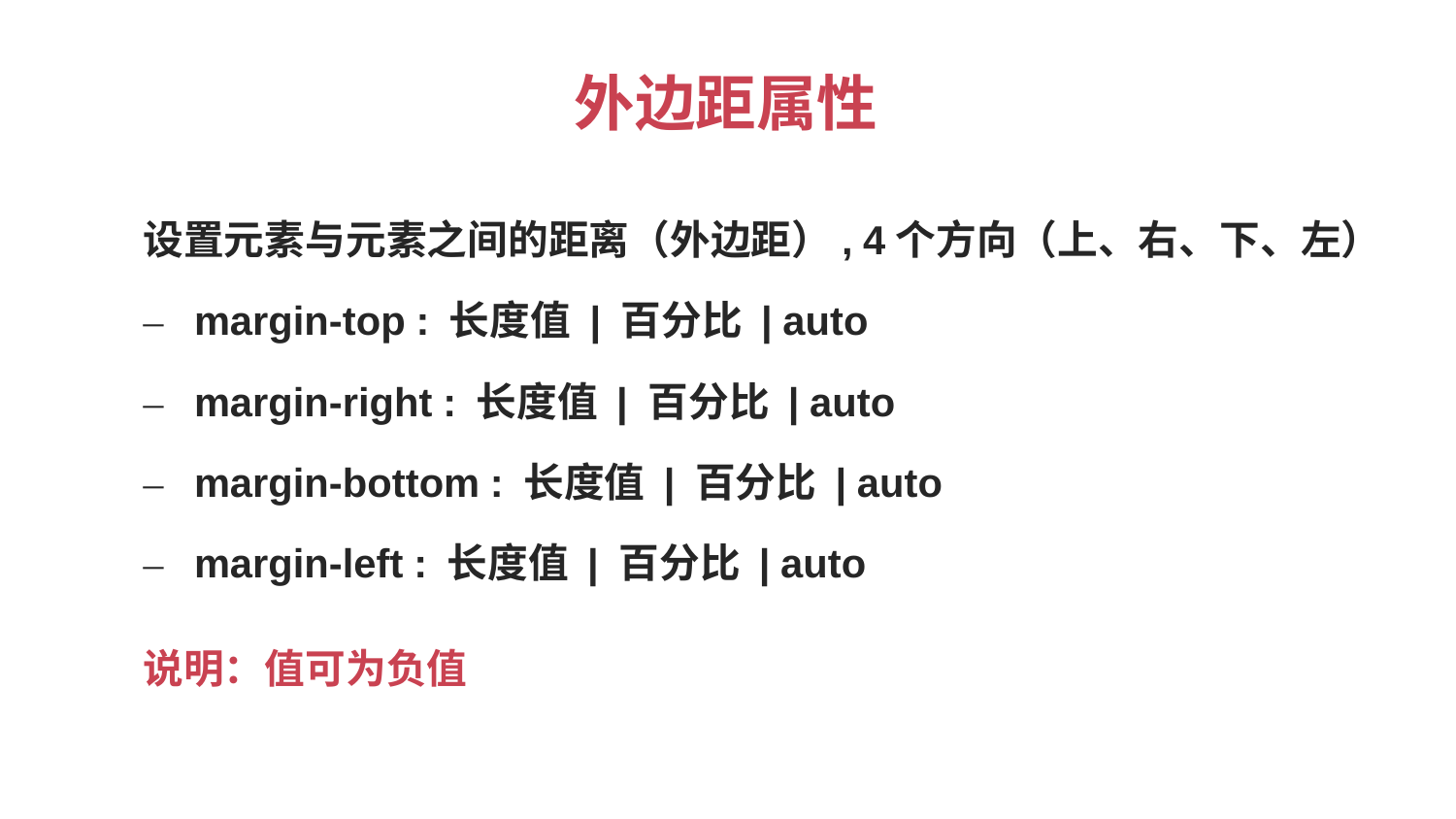

外边距属性
设置元素与元素之间的距离（外边距）, 4个方向（上、右、下、左）

–   margin-top : 长度值 | 百分比 | auto

–   margin-right : 长度值 | 百分比 | auto

–   margin-bottom : 长度值 | 百分比 | auto

–   margin-left : 长度值 | 百分比 | auto

说明：值可为负值